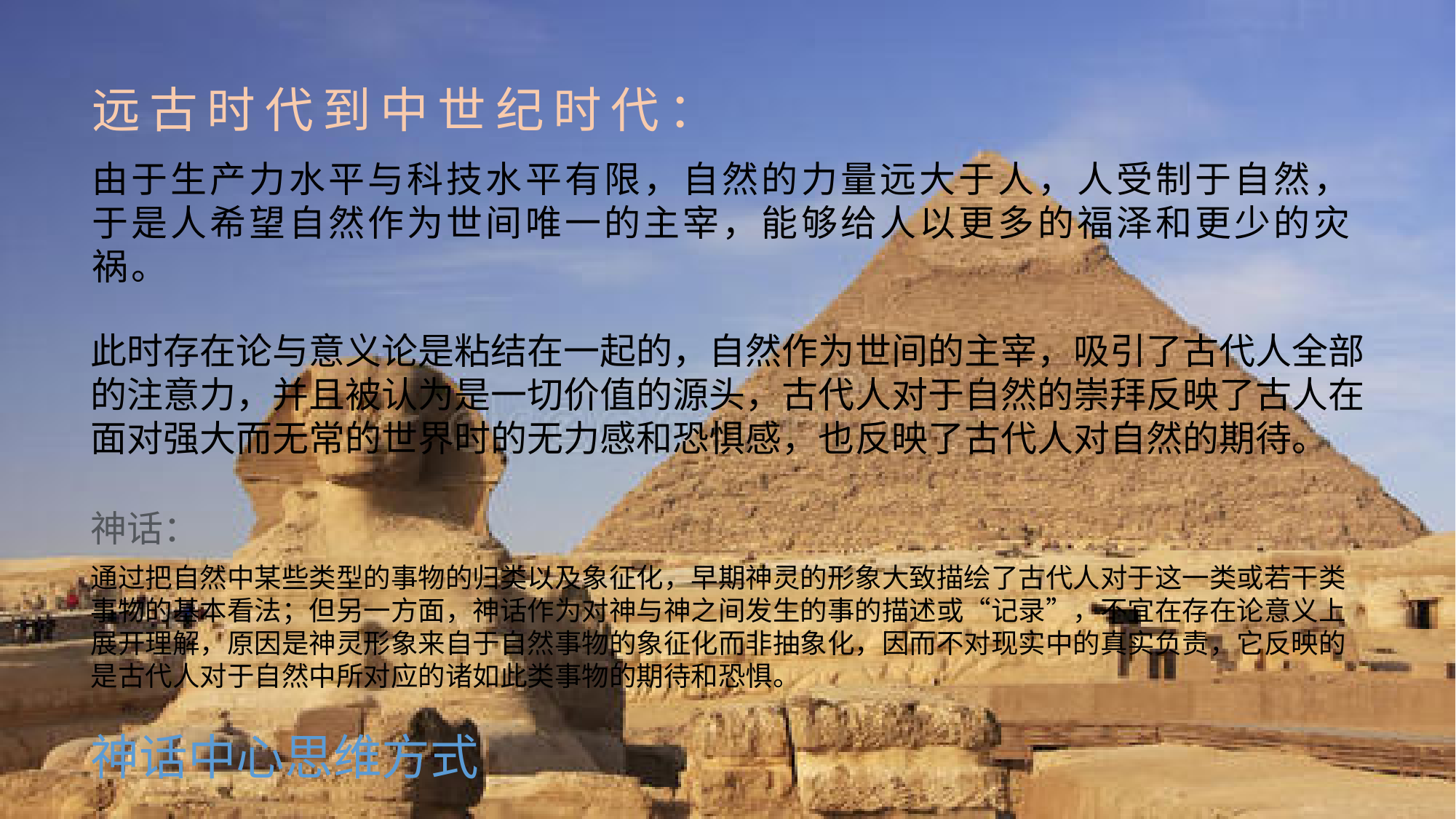

# 远古时代到中世纪时代：
由于生产力水平与科技水平有限，自然的力量远大于人，人受制于自然，于是人希望自然作为世间唯一的主宰，能够给人以更多的福泽和更少的灾祸。
此时存在论与意义论是粘结在一起的，自然作为世间的主宰，吸引了古代人全部的注意力，并且被认为是一切价值的源头，古代人对于自然的崇拜反映了古人在面对强大而无常的世界时的无力感和恐惧感，也反映了古代人对自然的期待。
神话：
通过把自然中某些类型的事物的归类以及象征化，早期神灵的形象大致描绘了古代人对于这一类或若干类事物的基本看法；但另一方面，神话作为对神与神之间发生的事的描述或“记录”，不宜在存在论意义上展开理解，原因是神灵形象来自于自然事物的象征化而非抽象化，因而不对现实中的真实负责，它反映的是古代人对于自然中所对应的诸如此类事物的期待和恐惧。
神话中心思维方式